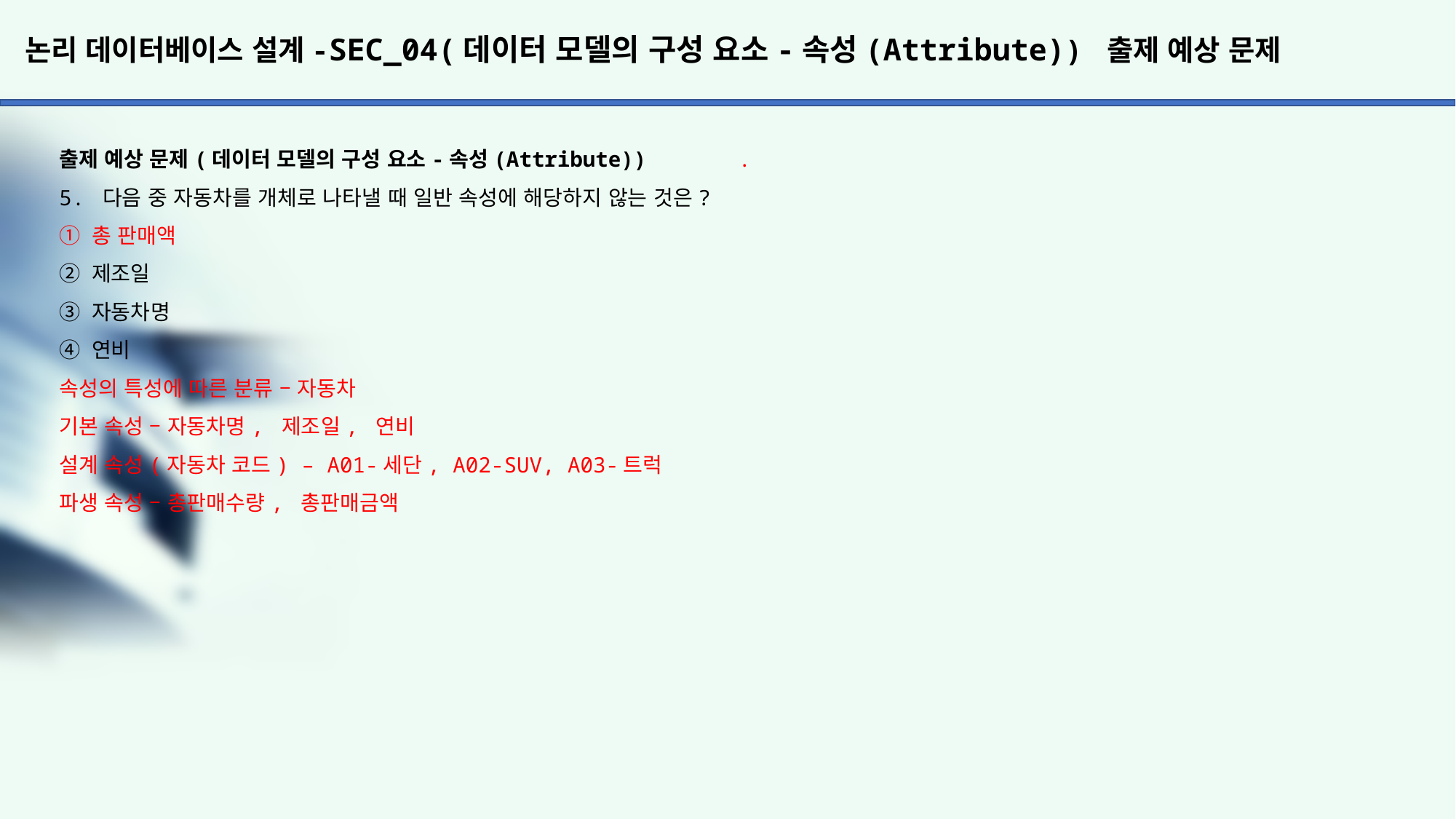

# 논리 데이터베이스 설계-SEC_04(데이터 모델의 구성 요소-속성(Attribute)) 출제 예상 문제
출제 예상 문제(데이터 모델의 구성 요소-속성(Attribute))
5. 다음 중 자동차를 개체로 나타낼 때 일반 속성에 해당하지 않는 것은?
① 총 판매액
② 제조일
③ 자동차명
④ 연비
속성의 특성에 따른 분류 – 자동차
기본 속성 – 자동차명, 제조일, 연비
설계 속성(자동차 코드) – A01-세단, A02-SUV, A03-트럭
파생 속성 – 총판매수량, 총판매금액
.